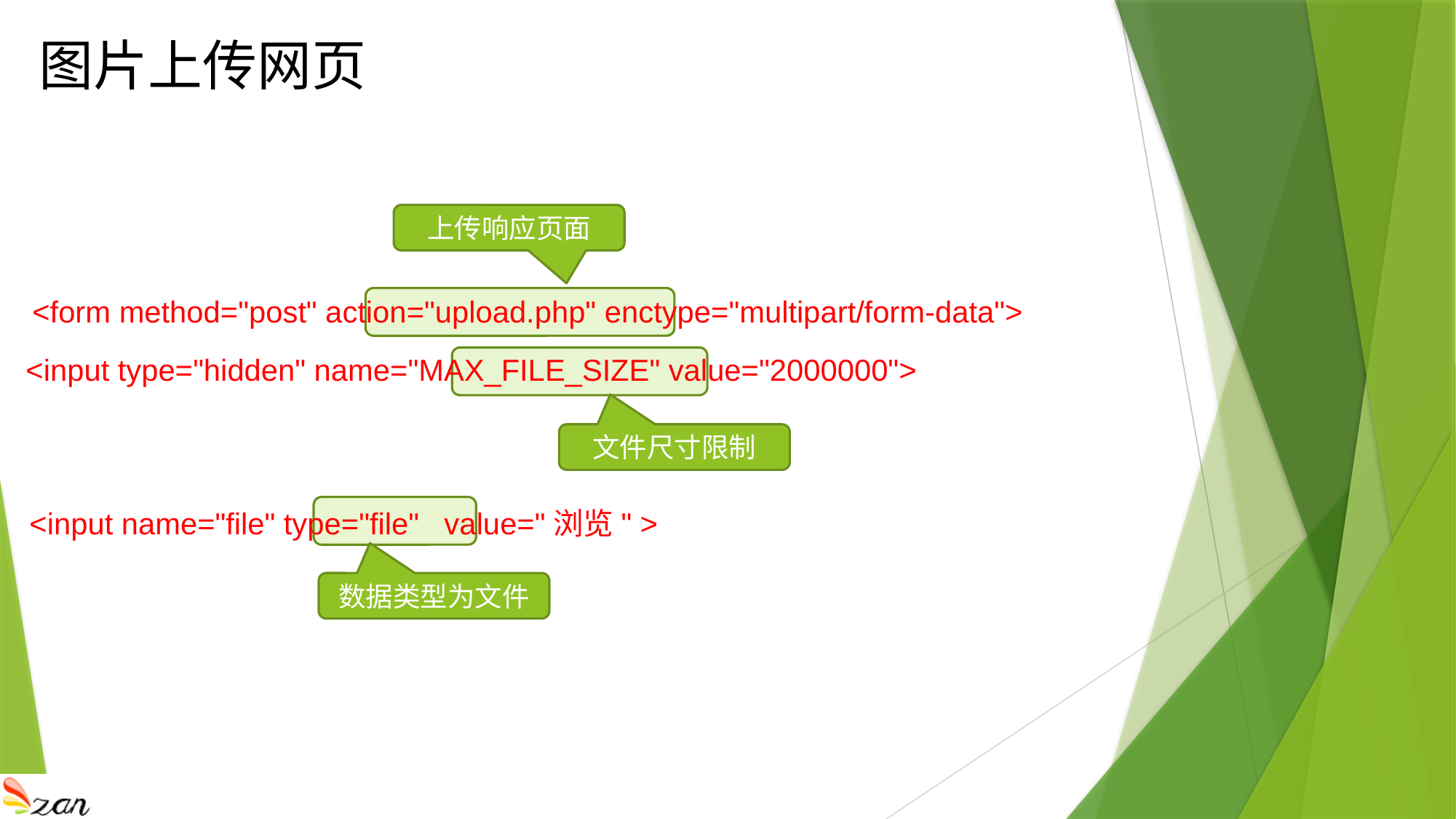

# 图片上传网页
上传响应页面
<form method="post" action="upload.php" enctype="multipart/form-data">

<input type="hidden" name="MAX_FILE_SIZE" value="2000000">

文件尺寸限制

<input name="file" type="file"   value="浏览" >
数据类型为文件